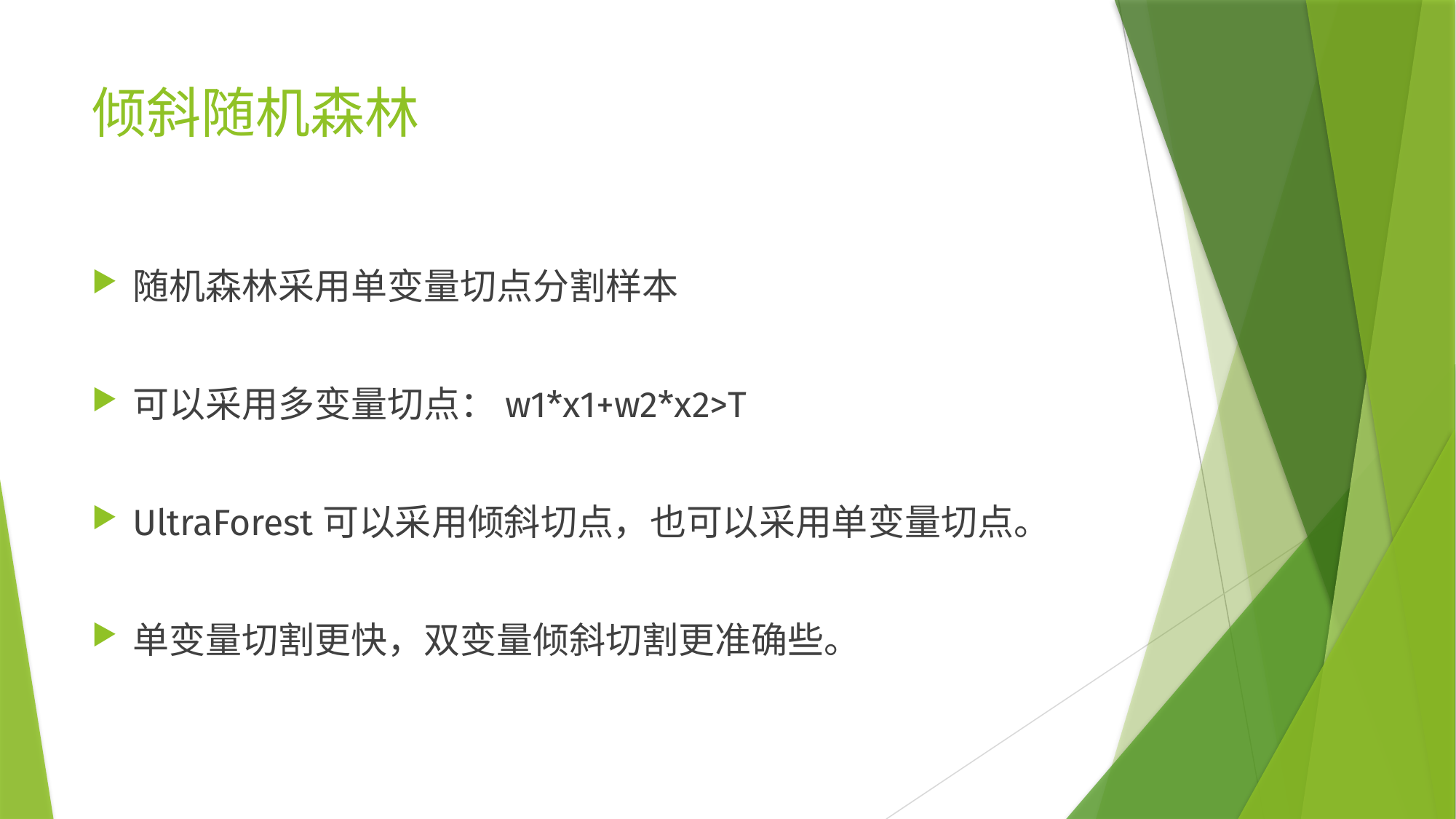

# 倾斜随机森林
随机森林采用单变量切点分割样本

可以采用多变量切点：w1*x1+w2*x2>T

UltraForest可以采用倾斜切点，也可以采用单变量切点。

单变量切割更快，双变量倾斜切割更准确些。